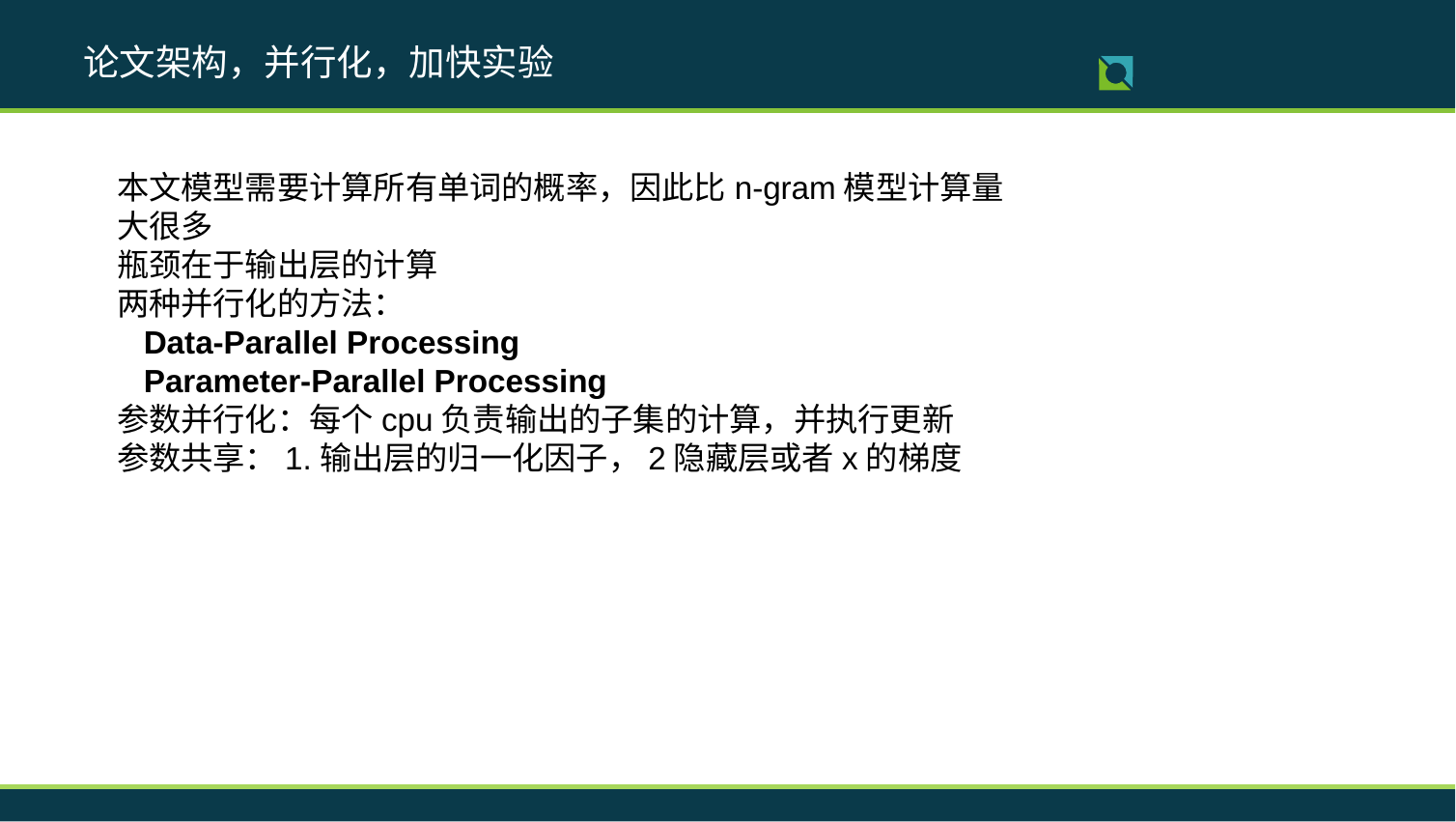

论文架构，并行化，加快实验
本文模型需要计算所有单词的概率，因此比n-gram模型计算量大很多
瓶颈在于输出层的计算
两种并行化的方法：
   Data-Parallel Processing
   Parameter-Parallel Processing
参数并行化：每个cpu负责输出的子集的计算，并执行更新
参数共享：1.输出层的归一化因子，2隐藏层或者x的梯度